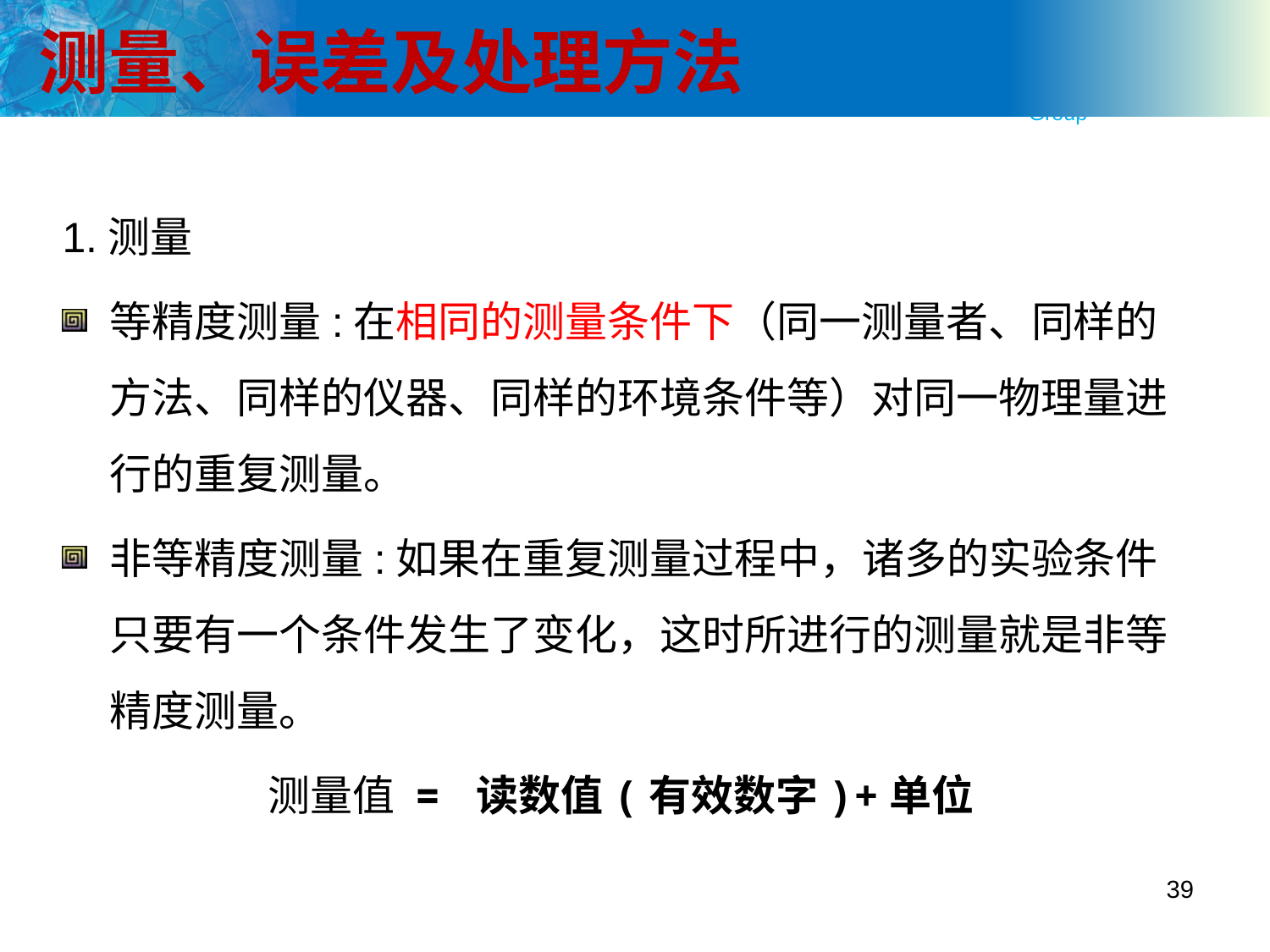

# 测量、误差及处理方法
1.测量
等精度测量:在相同的测量条件下（同一测量者、同样的方法、同样的仪器、同样的环境条件等）对同一物理量进行的重复测量。
非等精度测量:如果在重复测量过程中，诸多的实验条件只要有一个条件发生了变化，这时所进行的测量就是非等精度测量。
测量值 = 读数值(有效数字)+单位

39